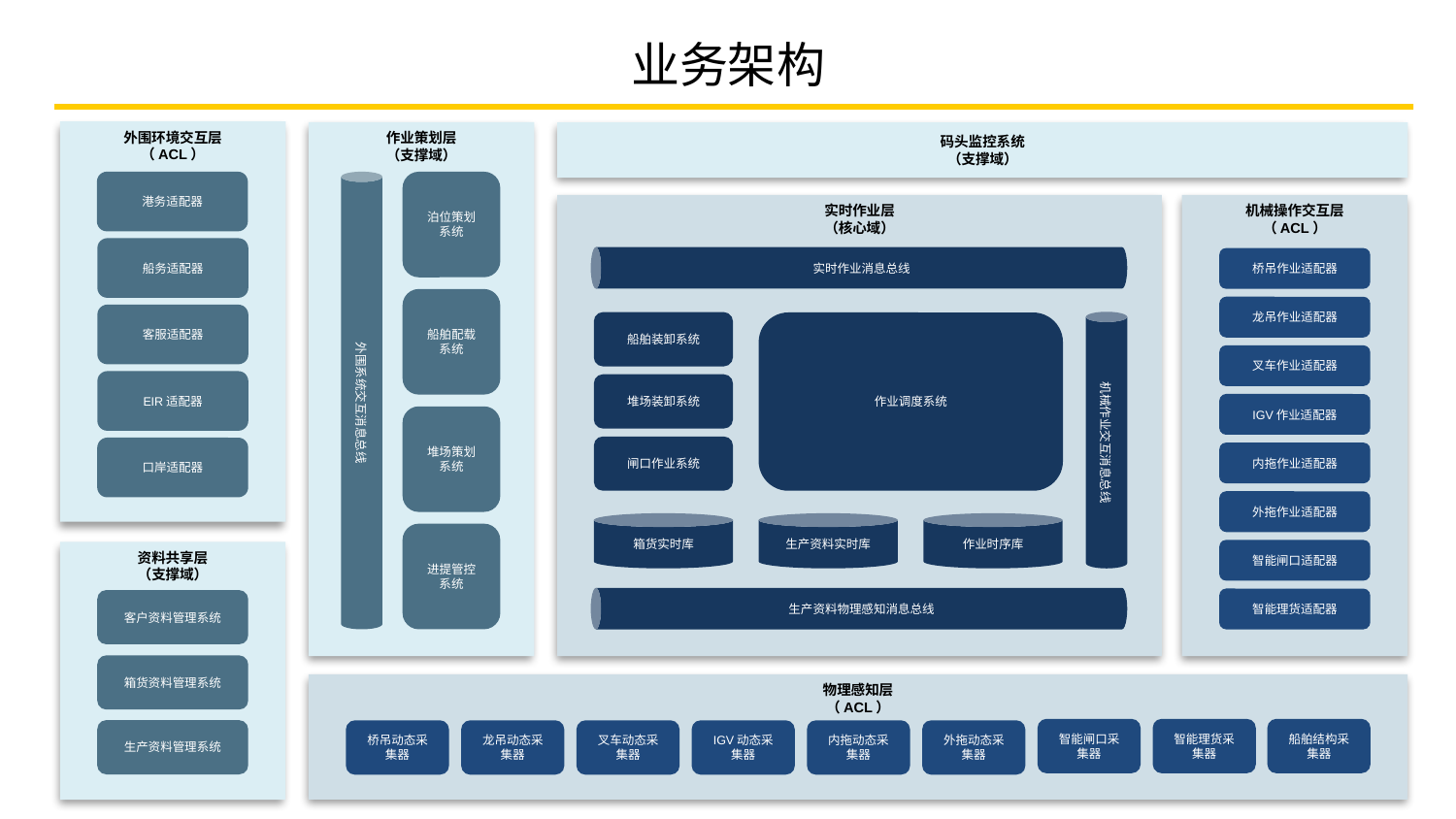

实时作业消息总线
业务架构
外围环境交互层
（ACL）
作业策划层
（支撑域）
码头监控系统
（支撑域）
港务适配器
外围系统交互消息总线
泊位策划系统
实时作业层
（核心域）
机械操作交互层
（ACL）
船务适配器
桥吊作业适配器
船舶配载系统
龙吊作业适配器
客服适配器
机械作业交互消息总线
船舶装卸系统
作业调度系统
生产资料物理感知消息总线
叉车作业适配器
EIR适配器
堆场装卸系统
IGV作业适配器
堆场策划系统
闸口作业系统
口岸适配器
内拖作业适配器
外拖作业适配器
箱货实时库
生产资料实时库
作业时序库
进提管控系统
智能闸口适配器
资料共享层
（支撑域）
智能理货适配器
客户资料管理系统
箱货资料管理系统
物理感知层
（ACL）
智能闸口采集器
智能理货采集器
船舶结构采集器
生产资料管理系统
桥吊动态采集器
龙吊动态采集器
叉车动态采集器
IGV动态采集器
内拖动态采集器
外拖动态采集器